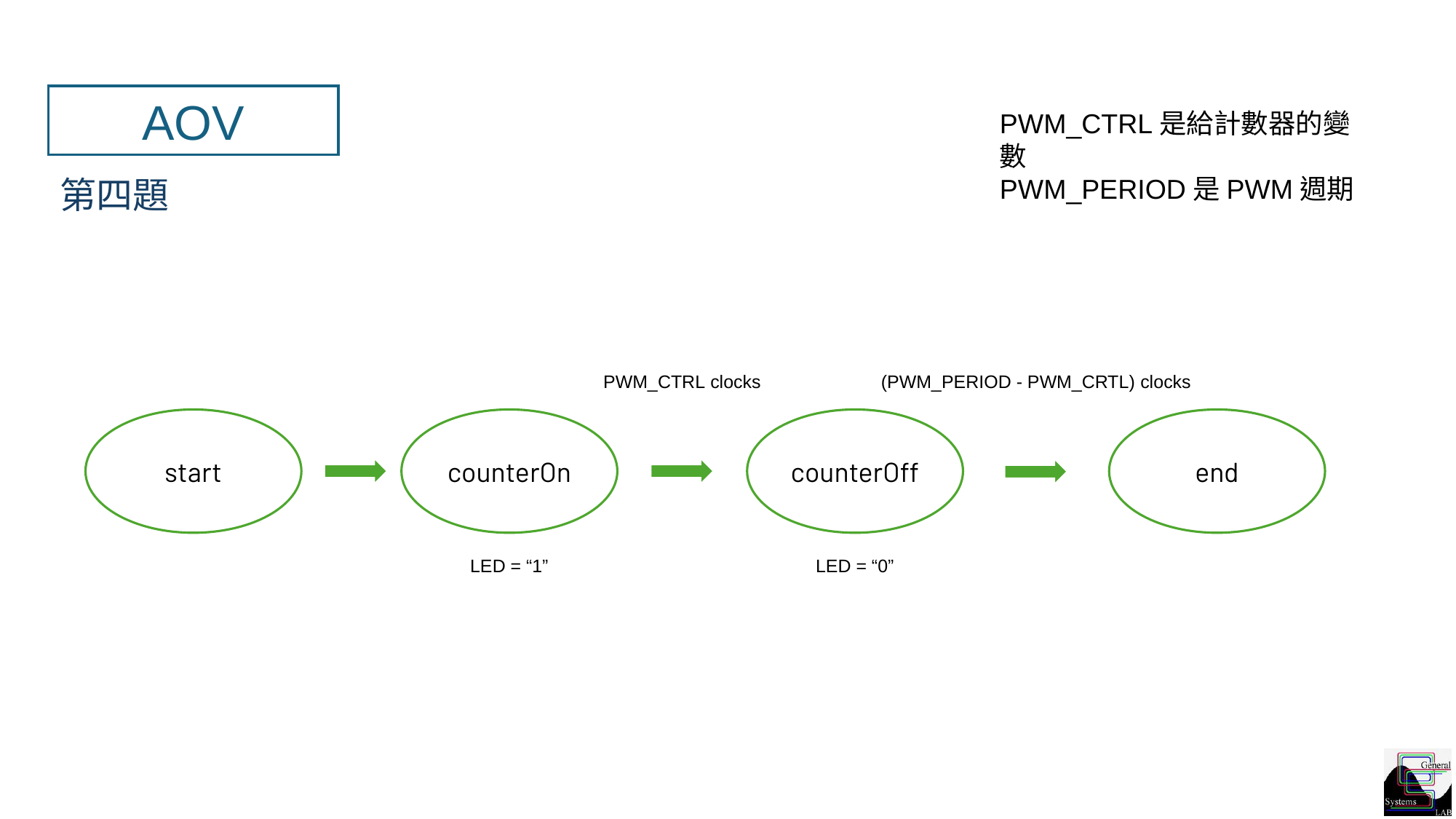

AOV
PWM_CTRL是給計數器的變數
PWM_PERIOD是PWM週期
第四題
PWM_CTRL clocks
(PWM_PERIOD - PWM_CRTL) clocks
counterOff
end
start
counterOn

LED = “1”
LED = “0”